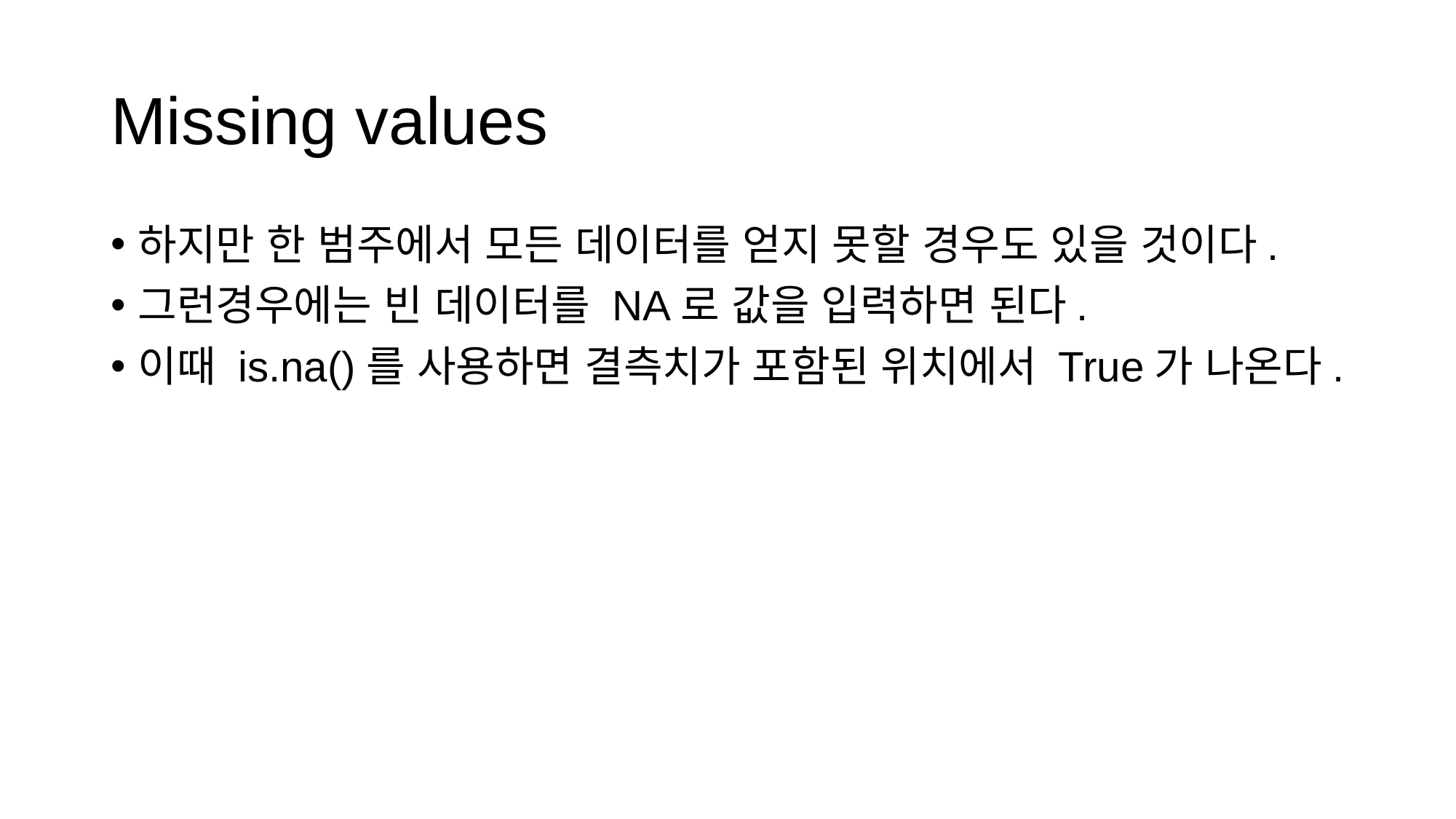

# Missing values
하지만 한 범주에서 모든 데이터를 얻지 못할 경우도 있을 것이다.
그런경우에는 빈 데이터를 NA로 값을 입력하면 된다.
이때 is.na()를 사용하면 결측치가 포함된 위치에서 True가 나온다.